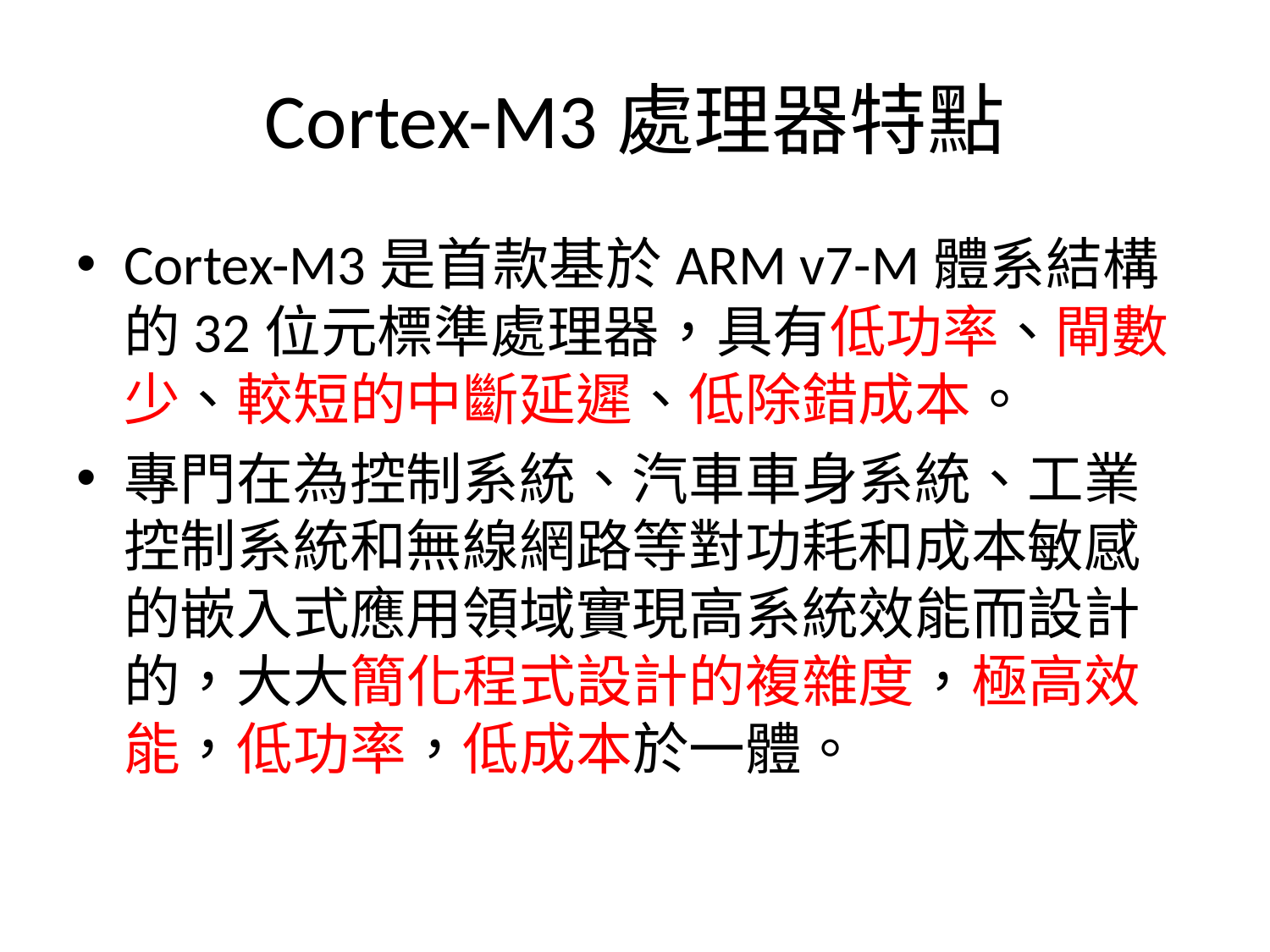

# Cortex-M3處理器特點
Cortex-M3是首款基於ARM v7-M體系結構的32位元標準處理器，具有低功率、閘數少、較短的中斷延遲、低除錯成本。
專門在為控制系統、汽車車身系統、工業控制系統和無線網路等對功耗和成本敏感的嵌入式應用領域實現高系統效能而設計的，大大簡化程式設計的複雜度，極高效能，低功率，低成本於一體。